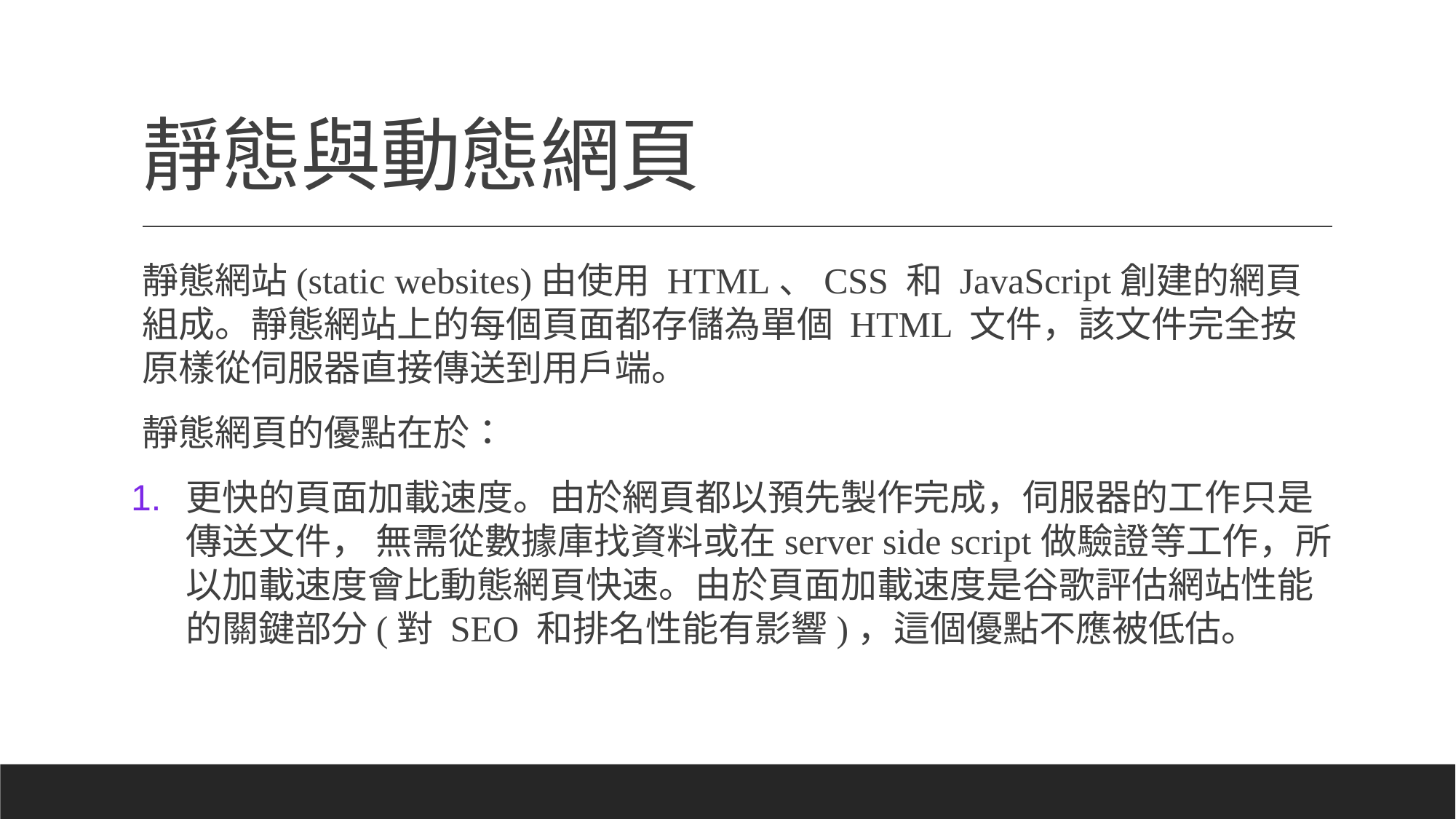

# 靜態與動態網頁
靜態網站(static websites)由使用 HTML、CSS 和 JavaScript創建的網頁組成。靜態網站上的每個頁面都存儲為單個 HTML 文件，該文件完全按原樣從伺服器直接傳送到用戶端。
靜態網頁的優點在於：
更快的頁面加載速度。由於網頁都以預先製作完成，伺服器的工作只是傳送文件， 無需從數據庫找資料或在server side script做驗證等工作，所以加載速度會比動態網頁快速。由於頁面加載速度是谷歌評估網站性能的關鍵部分(對 SEO 和排名性能有影響)，這個優點不應被低估。